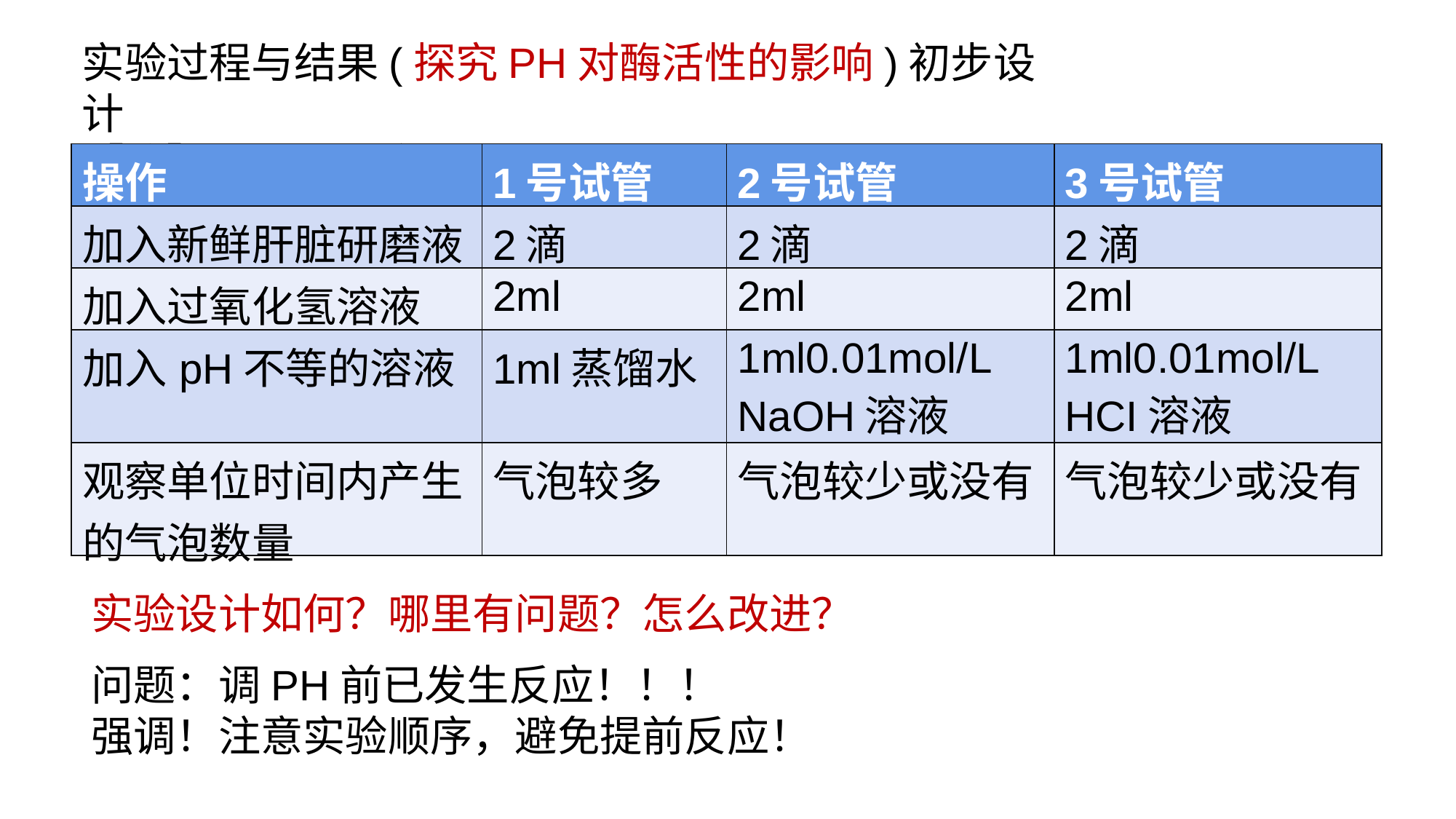

实验过程与结果(探究PH对酶活性的影响)初步设计
【注】在最适温度下
| 操作 | 1号试管 | 2号试管 | 3号试管 |
| --- | --- | --- | --- |
| 加入新鲜肝脏研磨液 | 2滴 | 2滴 | 2滴 |
| 加入过氧化氢溶液 | 2ml | 2ml | 2ml |
| 加入pH不等的溶液 | 1ml蒸馏水 | 1ml0.01mol/L NaOH溶液 | 1ml0.01mol/L HCI溶液 |
| 观察单位时间内产生的气泡数量 | 气泡较多 | 气泡较少或没有 | 气泡较少或没有 |
实验设计如何？哪里有问题？怎么改进？
问题：调PH前已发生反应！！！
强调！注意实验顺序，避免提前反应！